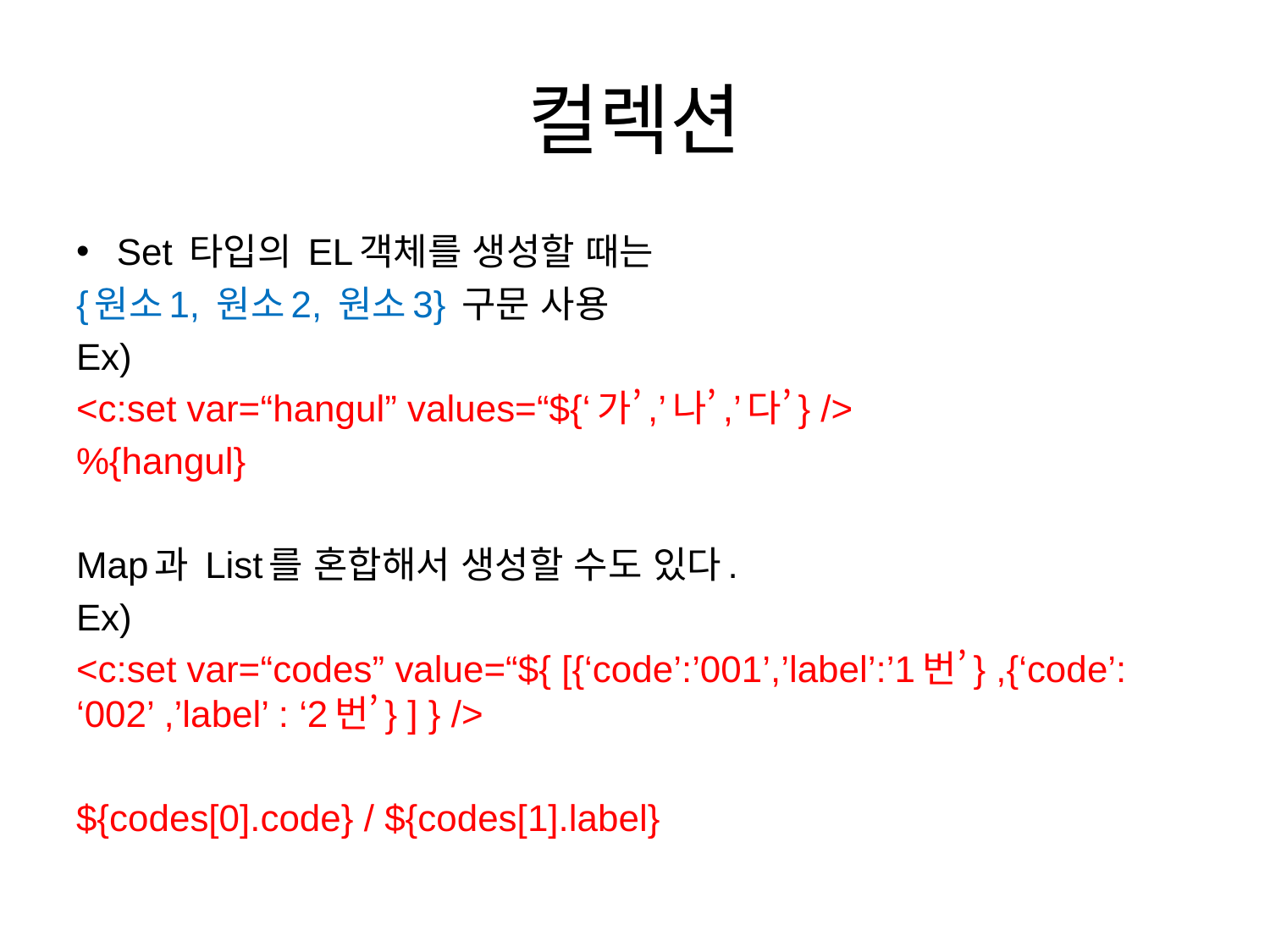

# 컬렉션
Set 타입의 EL객체를 생성할 때는
{원소1, 원소2, 원소3} 구문 사용
Ex)
<c:set var=“hangul” values=“${‘가’,’나’,’다’} />
%{hangul}

Map과 List를 혼합해서 생성할 수도 있다.
Ex)
<c:set var=“codes” value=“${ [{‘code’:’001’,’label’:’1번’} ,{‘code’: ‘002’ ,’label’ : ‘2번’} ] } />

${codes[0].code} / ${codes[1].label}